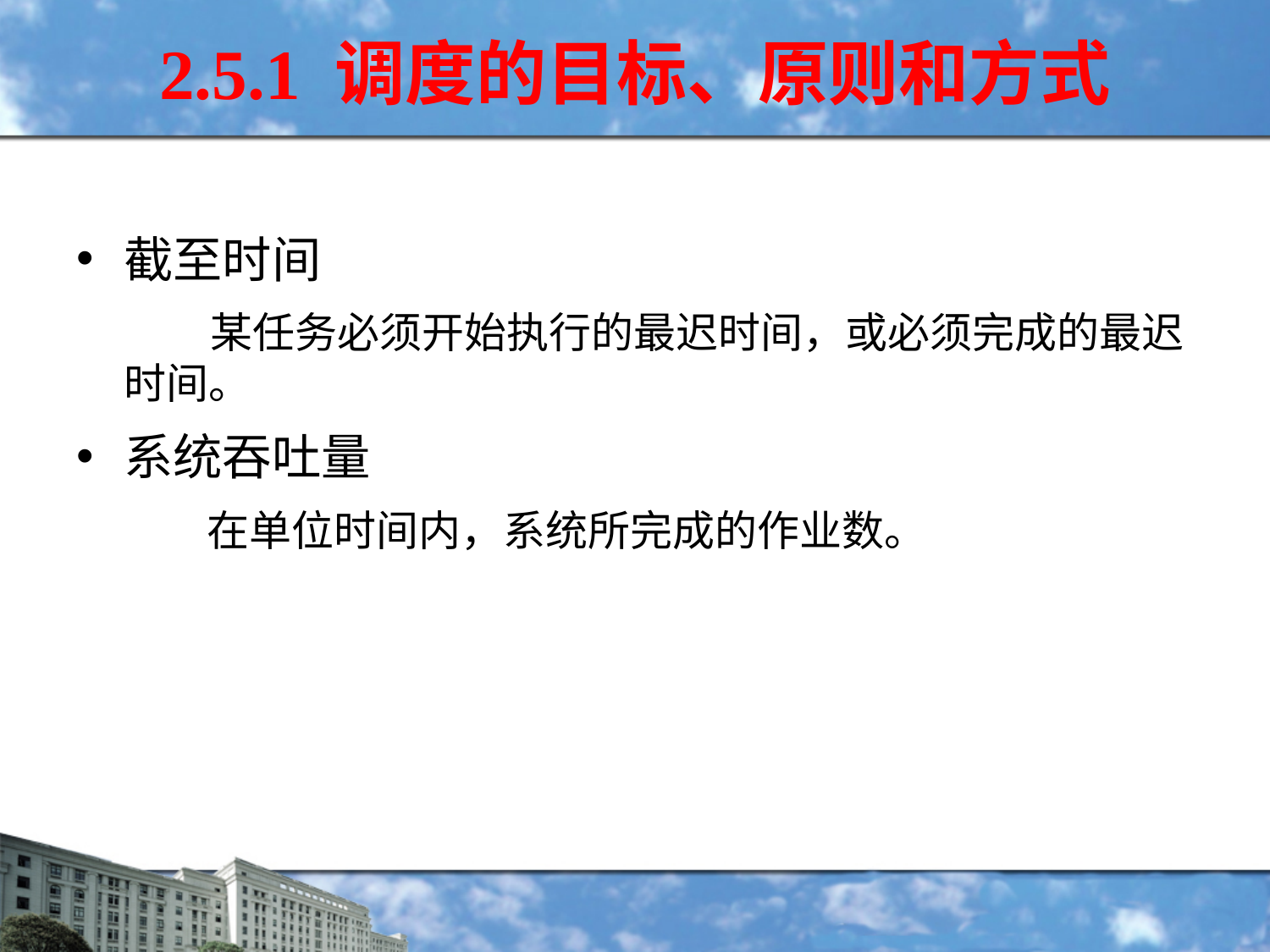

截至时间
             某任务必须开始执行的最迟时间，或必须完成的最迟时间。
系统吞吐量
      在单位时间内，系统所完成的作业数。

2.5.1 调度的目标、原则和方式